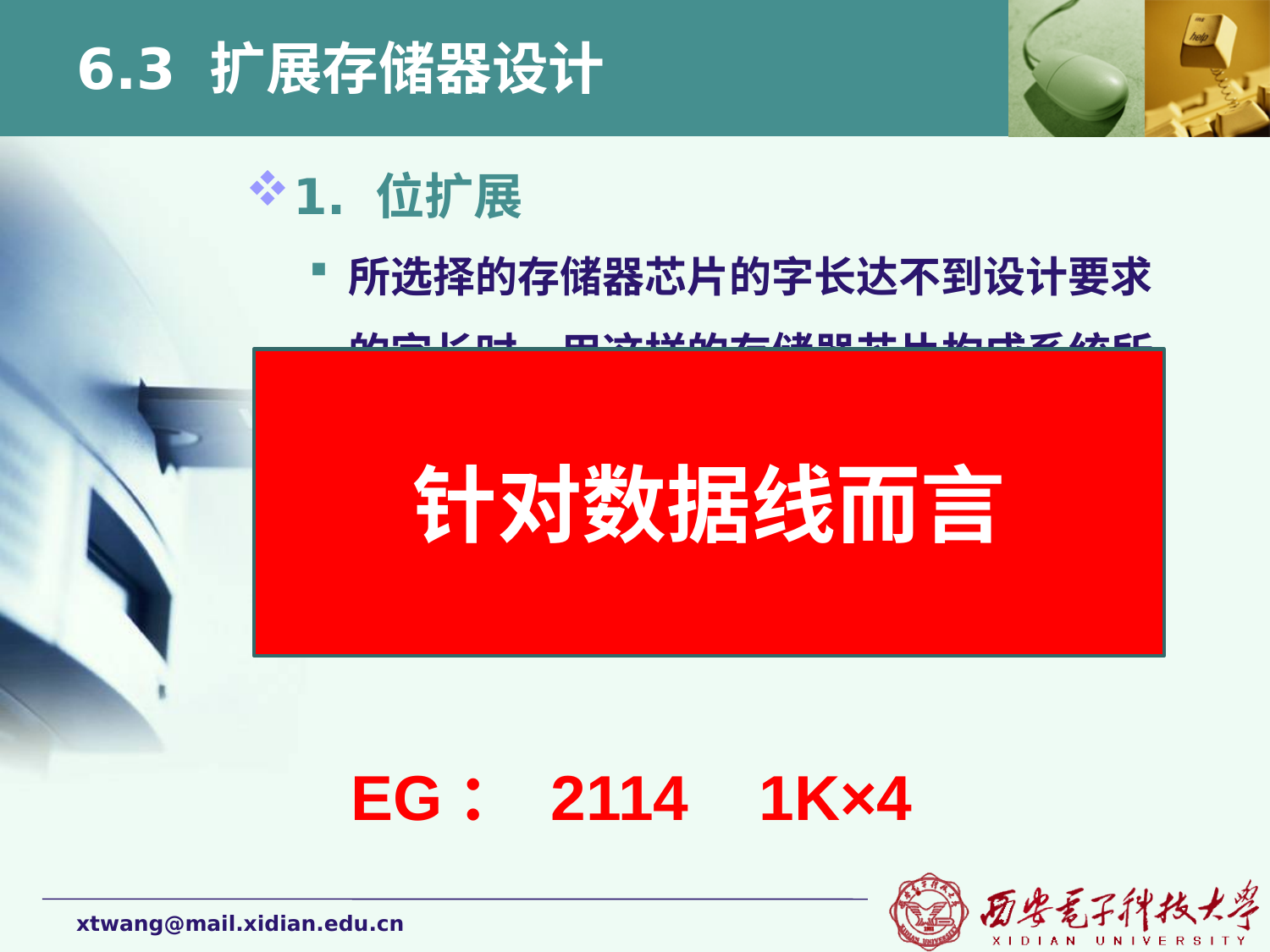

# 6.3 扩展存储器设计
1. 位扩展
所选择的存储器芯片的字长达不到设计要求的字长时，用这样的存储器芯片构成系统所需的存储器子系统电路，就必须进行位扩展

用几片存储器芯片并起来，以增加存储字长

针对数据线而言
EG： 2114    1K×4
xtwang@mail.xidian.edu.cn